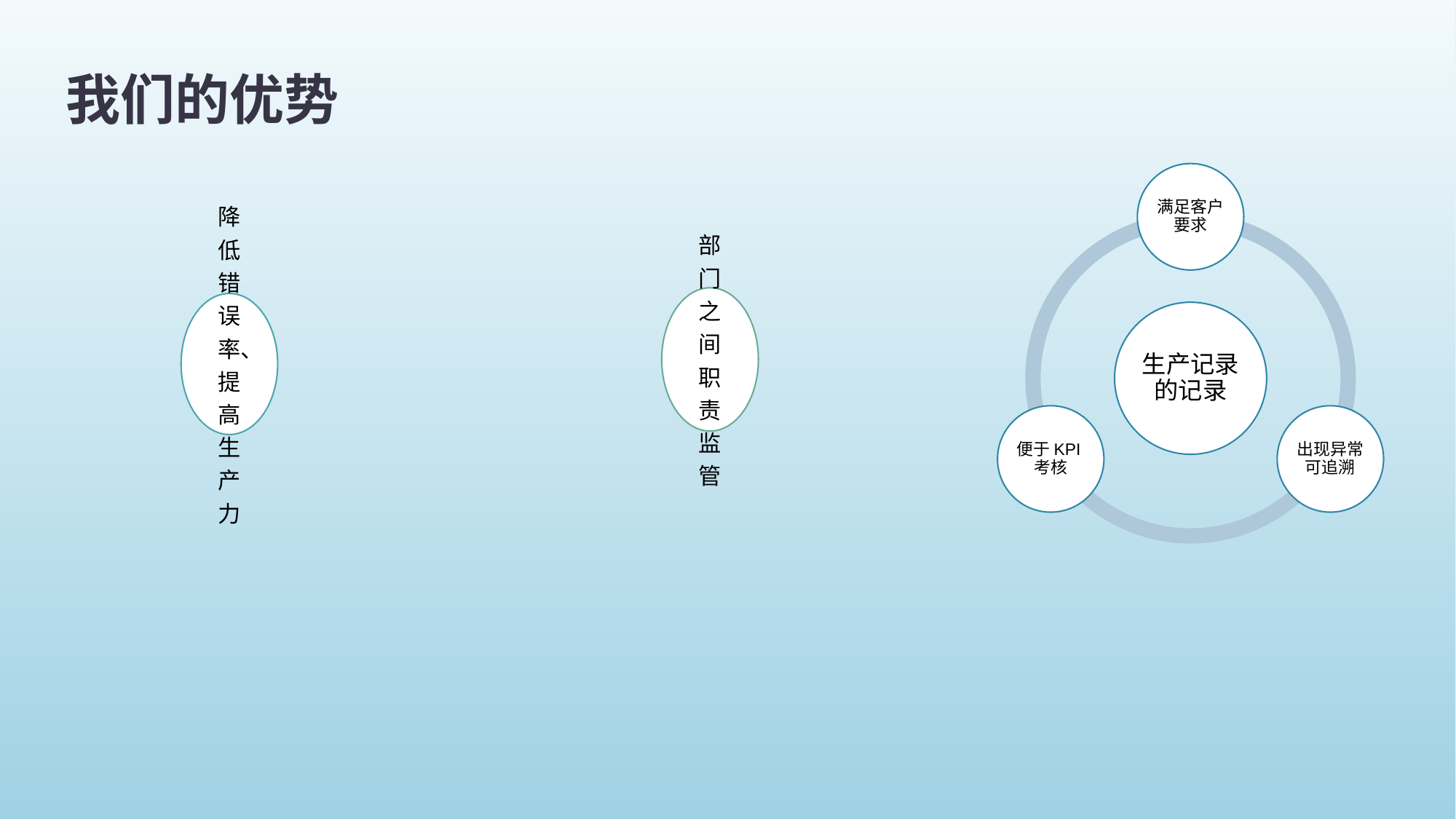

# 我们的优势
部门之间职责监管
降低错误率、提高生产力
生产记录的记录
满足客户要求
出现异常可追溯
便于KPI考核